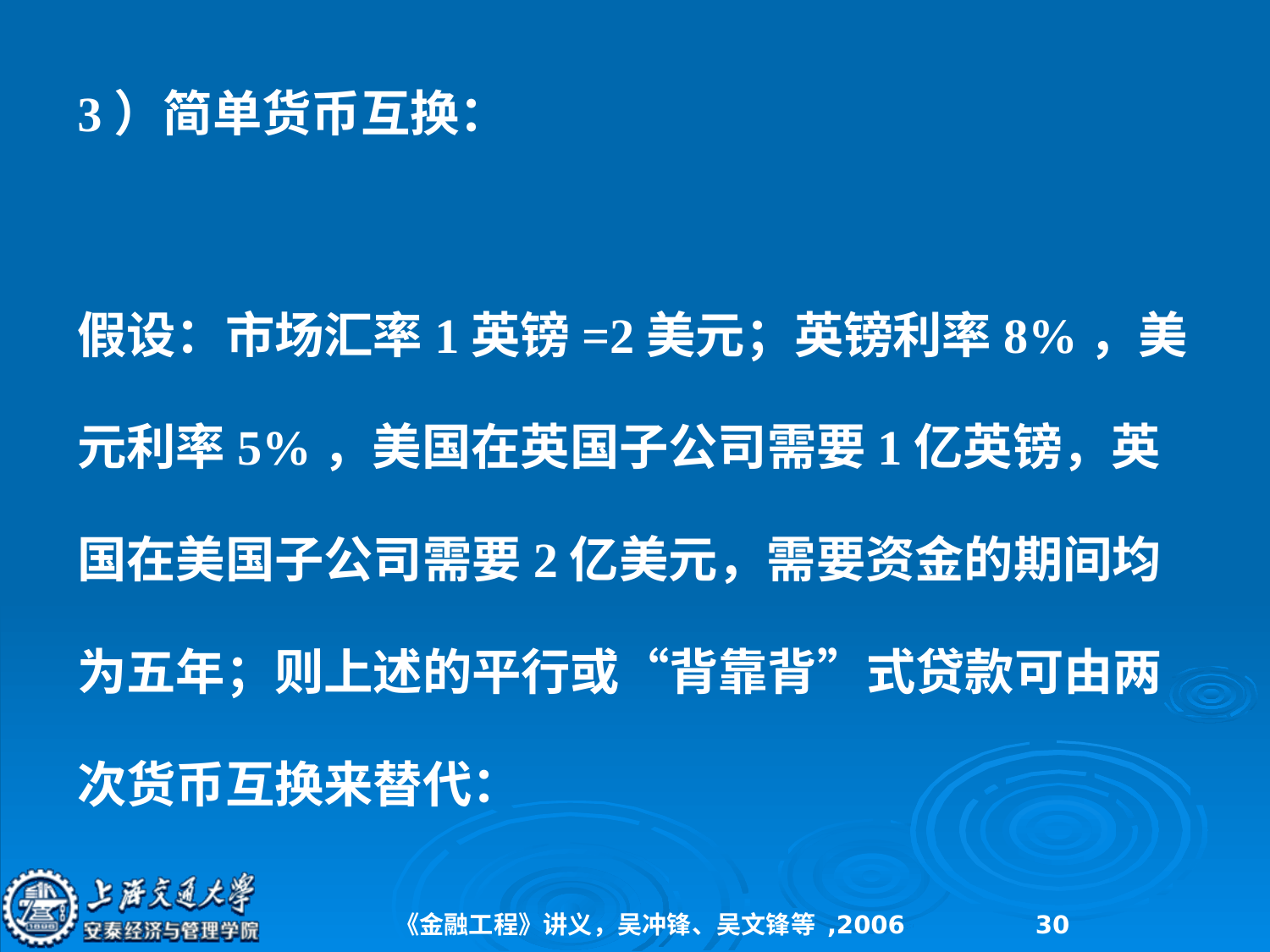

3）简单货币互换：

假设：市场汇率1英镑=2美元；英镑利率8%，美元利率5%，美国在英国子公司需要1亿英镑，英国在美国子公司需要2亿美元，需要资金的期间均为五年；则上述的平行或“背靠背”式贷款可由两次货币互换来替代：